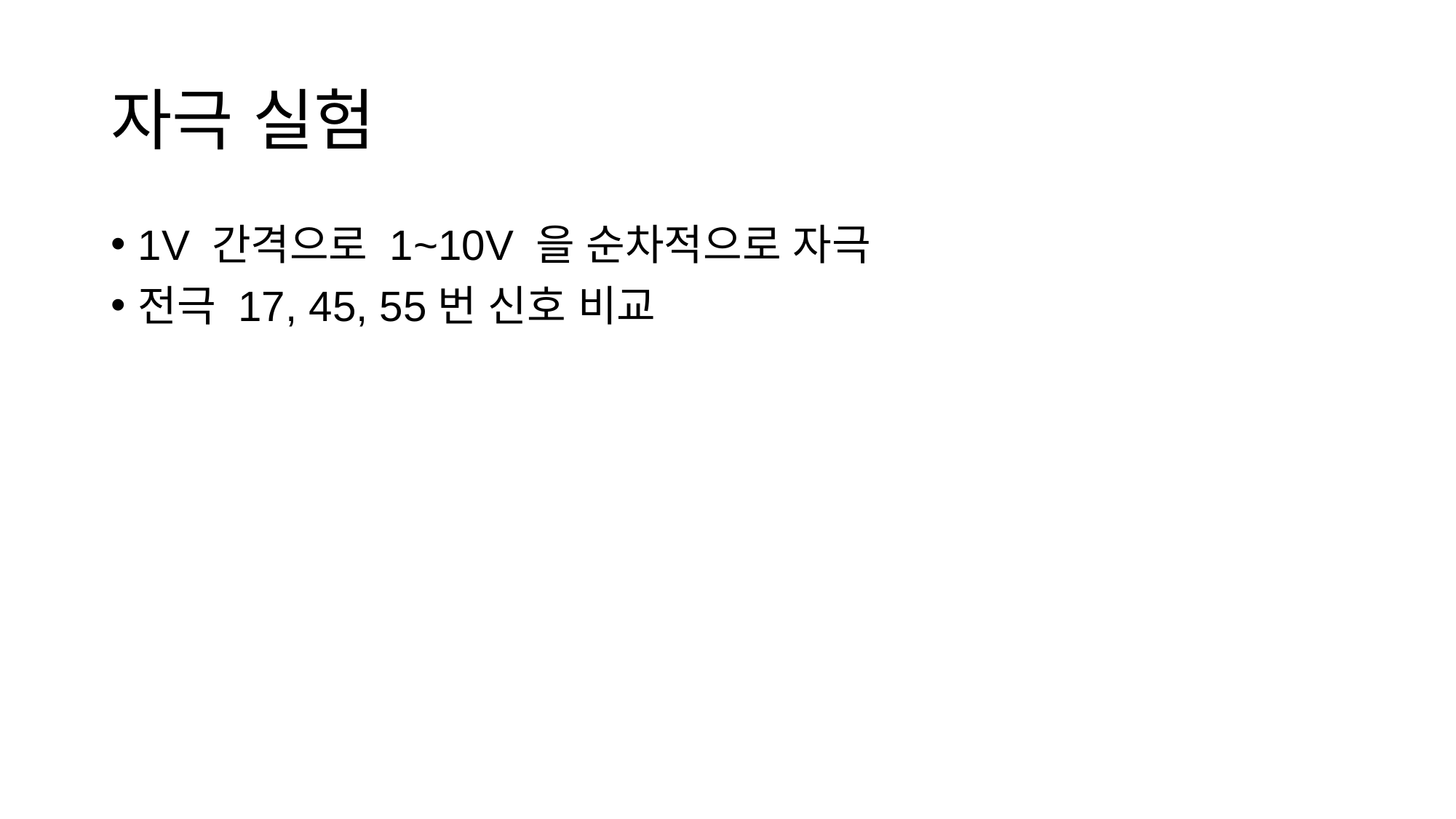

# 자극 실험
1V 간격으로 1~10V 을 순차적으로 자극
전극 17, 45, 55번 신호 비교